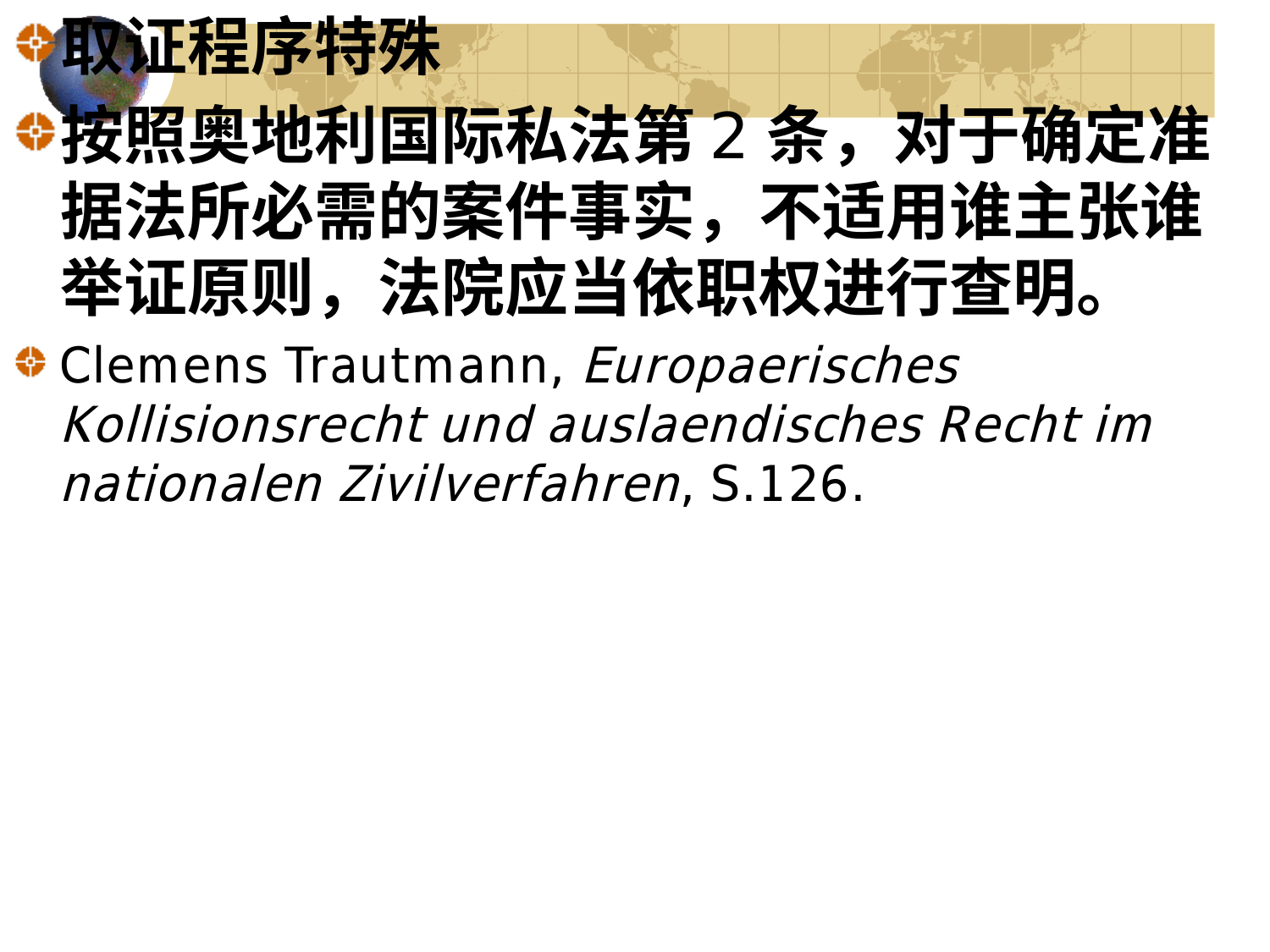

取证程序特殊
按照奥地利国际私法第2条，对于确定准据法所必需的案件事实，不适用谁主张谁举证原则，法院应当依职权进行查明。
Clemens Trautmann, Europaerisches Kollisionsrecht und auslaendisches Recht im nationalen Zivilverfahren, S.126.